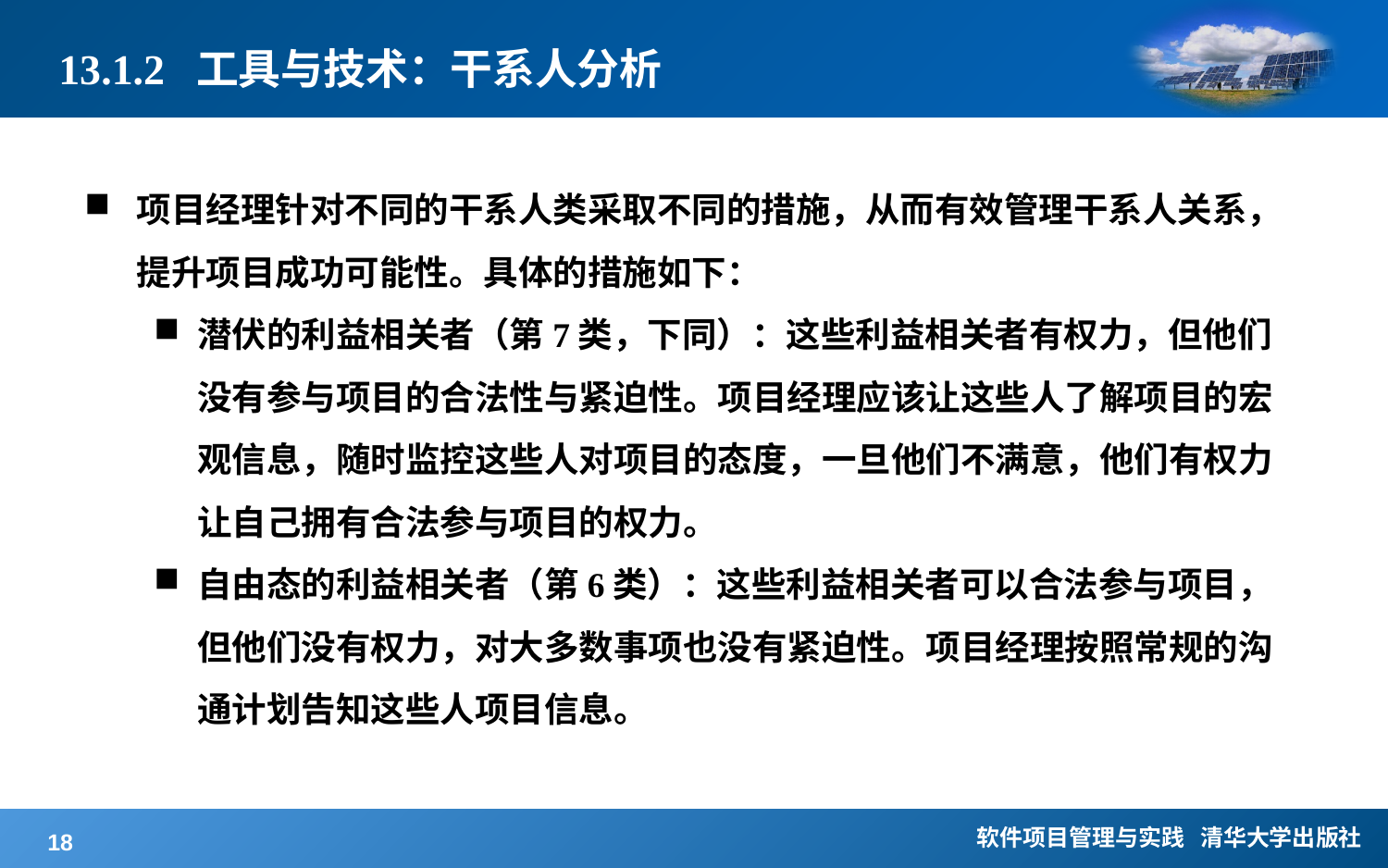

# 13.1.2  工具与技术：干系人分析
项目经理针对不同的干系人类采取不同的措施，从而有效管理干系人关系，提升项目成功可能性。具体的措施如下：
潜伏的利益相关者（第7类，下同）：这些利益相关者有权力，但他们没有参与项目的合法性与紧迫性。项目经理应该让这些人了解项目的宏观信息，随时监控这些人对项目的态度，一旦他们不满意，他们有权力让自己拥有合法参与项目的权力。
自由态的利益相关者（第6类）：这些利益相关者可以合法参与项目，但他们没有权力，对大多数事项也没有紧迫性。项目经理按照常规的沟通计划告知这些人项目信息。